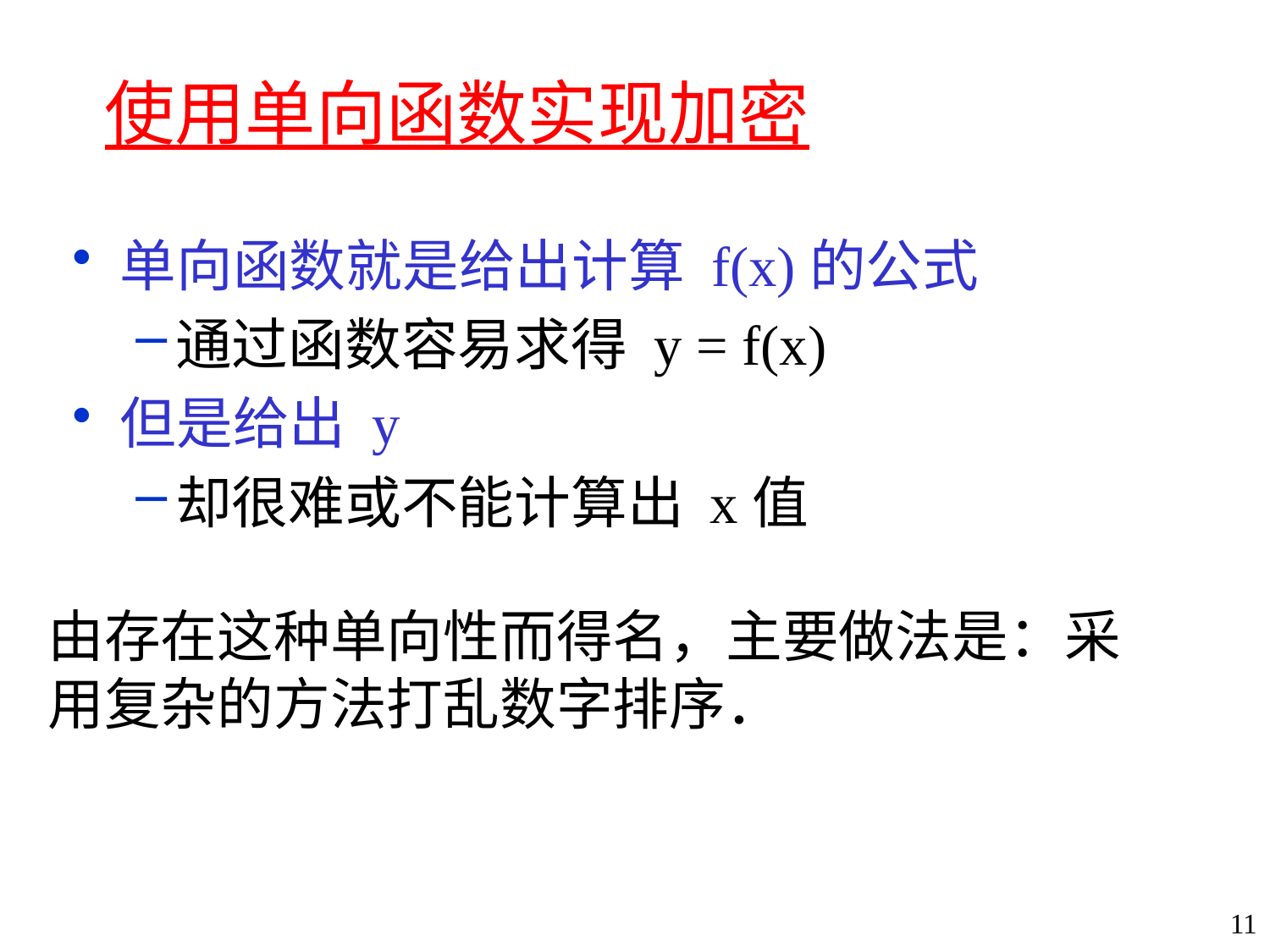

# 使用单向函数实现加密
单向函数就是给出计算 f(x)的公式
通过函数容易求得 y = f(x)
但是给出 y
却很难或不能计算出 x值
由存在这种单向性而得名，主要做法是：采用复杂的方法打乱数字排序．
11